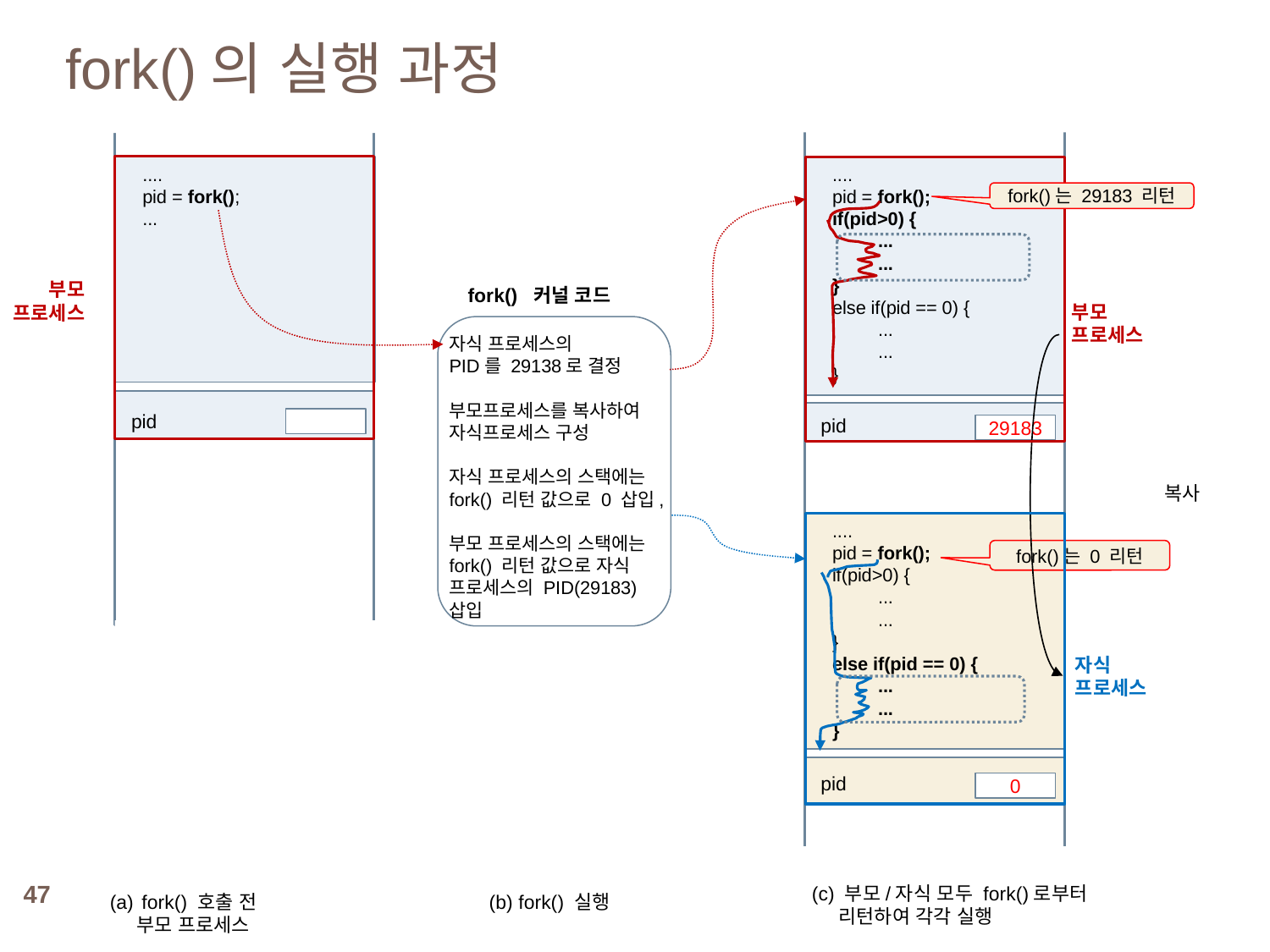

fork()의 실행 과정

   ....
   pid = fork();
   if(pid>0) {
            ...
            ...
   }
   else if(pid == 0) {
            ...
            ...
   }
   ....
   pid = fork();
   ...

fork()는 29183 리턴

부모
프로세스
fork()  커널 코드
부모
프로세스

자식 프로세스의
PID를 29138로 결정

부모프로세스를 복사하여 자식프로세스 구성

자식 프로세스의 스택에는 fork() 리턴 값으로 0 삽입,

부모 프로세스의 스택에는 fork() 리턴 값으로 자식 프로세스의 PID(29183) 삽입

pid

pid

29183
복사
   ....
   pid = fork();
   if(pid>0) {
            ...
            ...
   }
   else if(pid == 0) {
            ...
            ...
   }

fork()는 0 리턴

자식
프로세스

pid
0

47
(c) 부모/자식 모두 fork()로부터
    리턴하여 각각 실행
fork() 호출 전
    부모 프로세스
(b) fork() 실행